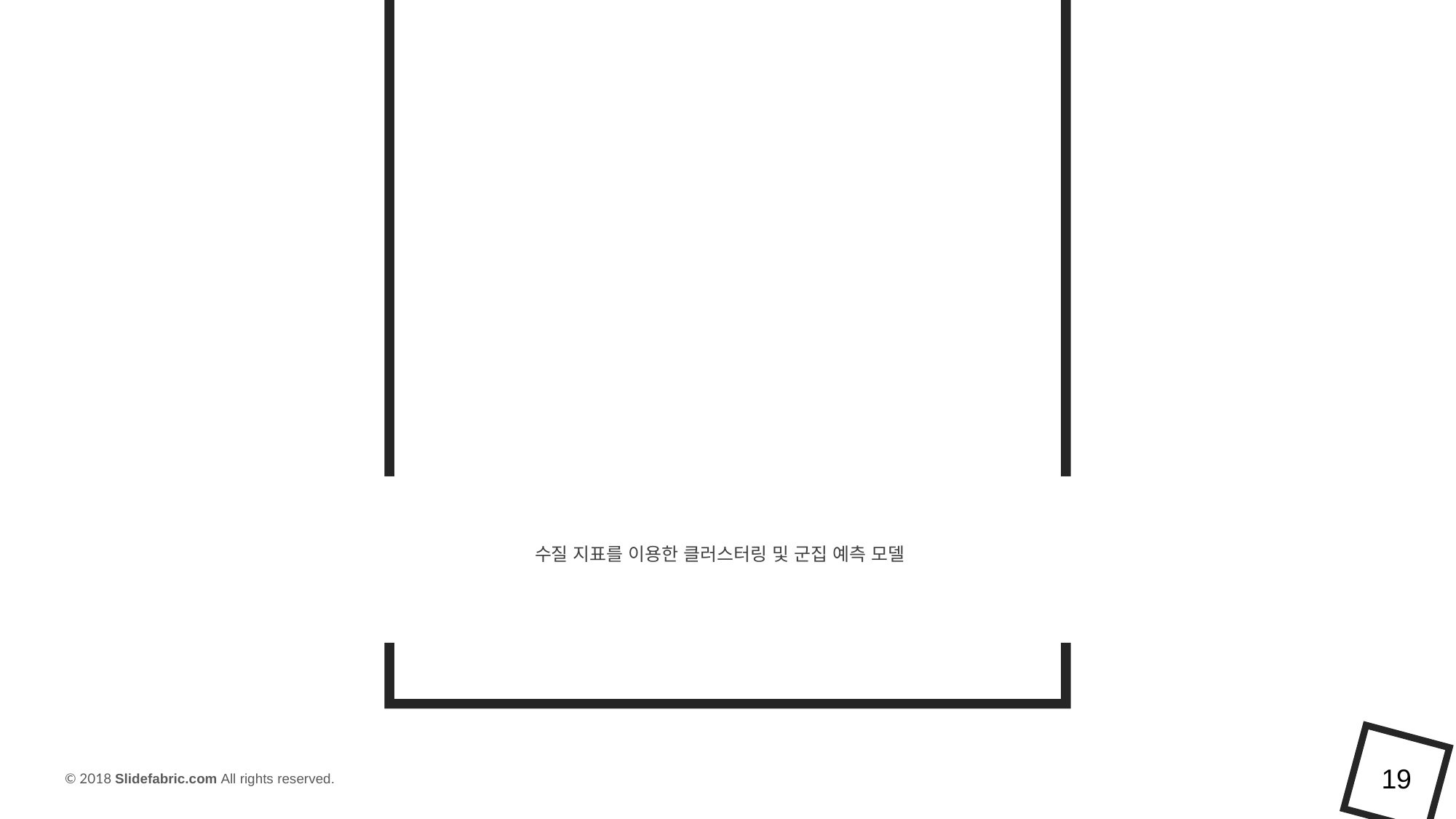

가설 2.
수질 지표
수질 지표를 이용한 클러스터링 및 군집 예측 모델